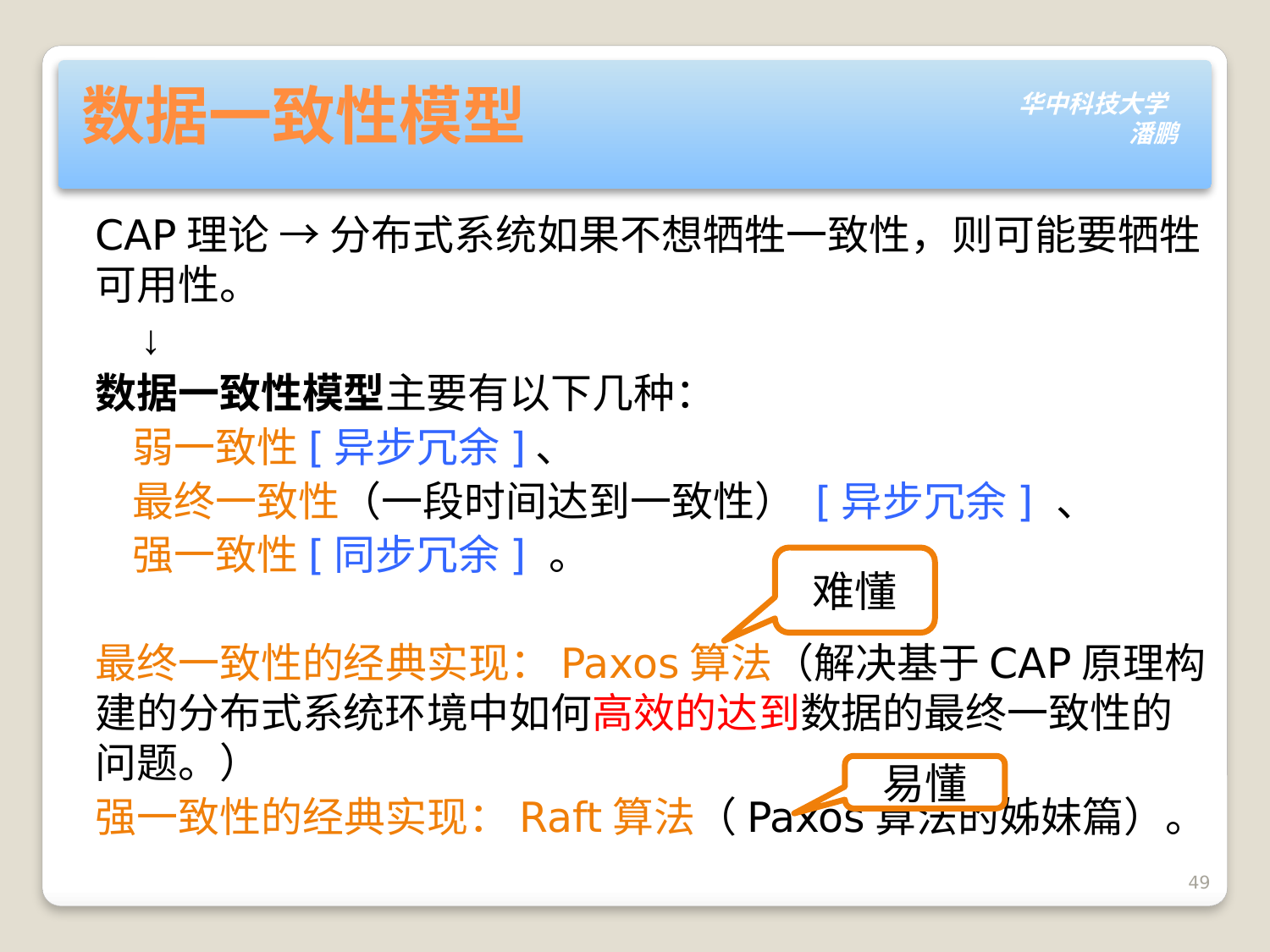

# 数据一致性模型
CAP理论 → 分布式系统如果不想牺牲一致性，则可能要牺牲可用性。
    ↓
数据一致性模型主要有以下几种：
   弱一致性[异步冗余]、
   最终一致性（一段时间达到一致性） [异步冗余] 、
   强一致性[同步冗余] 。

最终一致性的经典实现：Paxos算法（解决基于CAP原理构建的分布式系统环境中如何高效的达到数据的最终一致性的问题。）
强一致性的经典实现：Raft算法（Paxos算法的姊妹篇）。
难懂
易懂
49